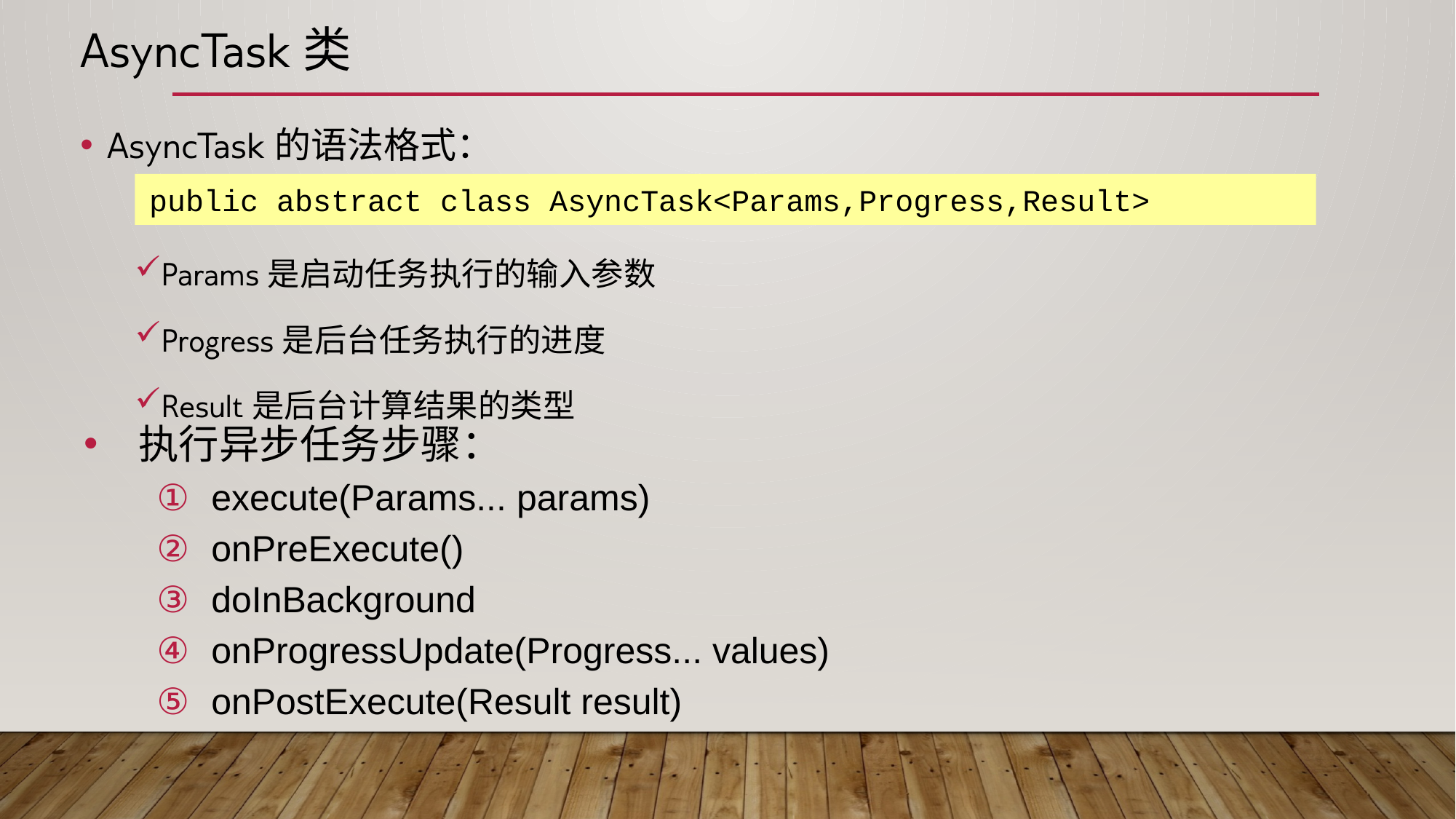

# AsyncTask类
AsyncTask的语法格式：

Params是启动任务执行的输入参数
Progress是后台任务执行的进度
Result是后台计算结果的类型

public abstract class AsyncTask<Params,Progress,Result>
执行异步任务步骤：
execute(Params... params)
onPreExecute()
doInBackground
onProgressUpdate(Progress... values)
onPostExecute(Result result)